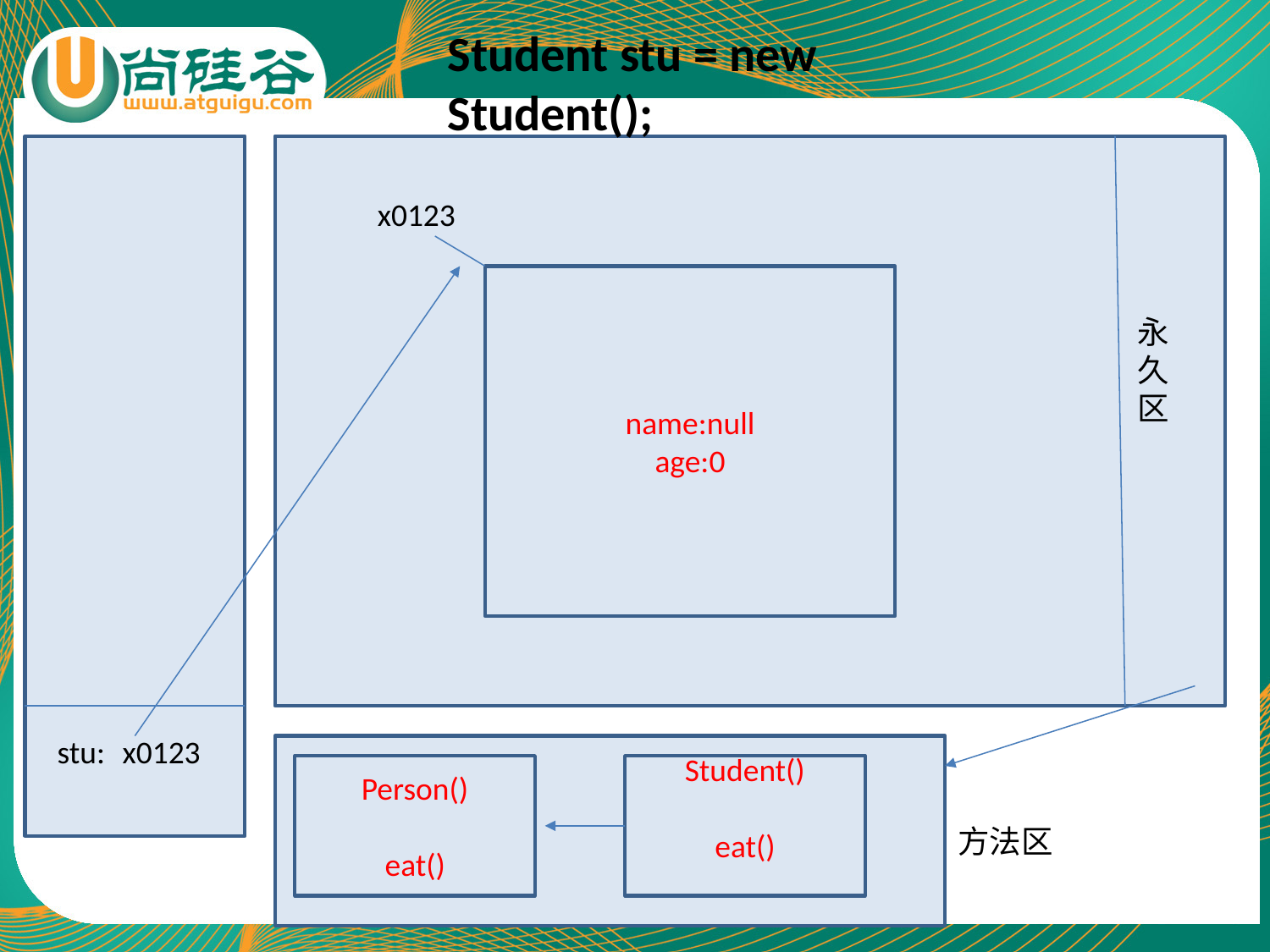

Student stu = new Student();

x0123
name:null
age:0
永
久
区
stu:
x0123

Person()

eat()
Student()

eat()

方法区